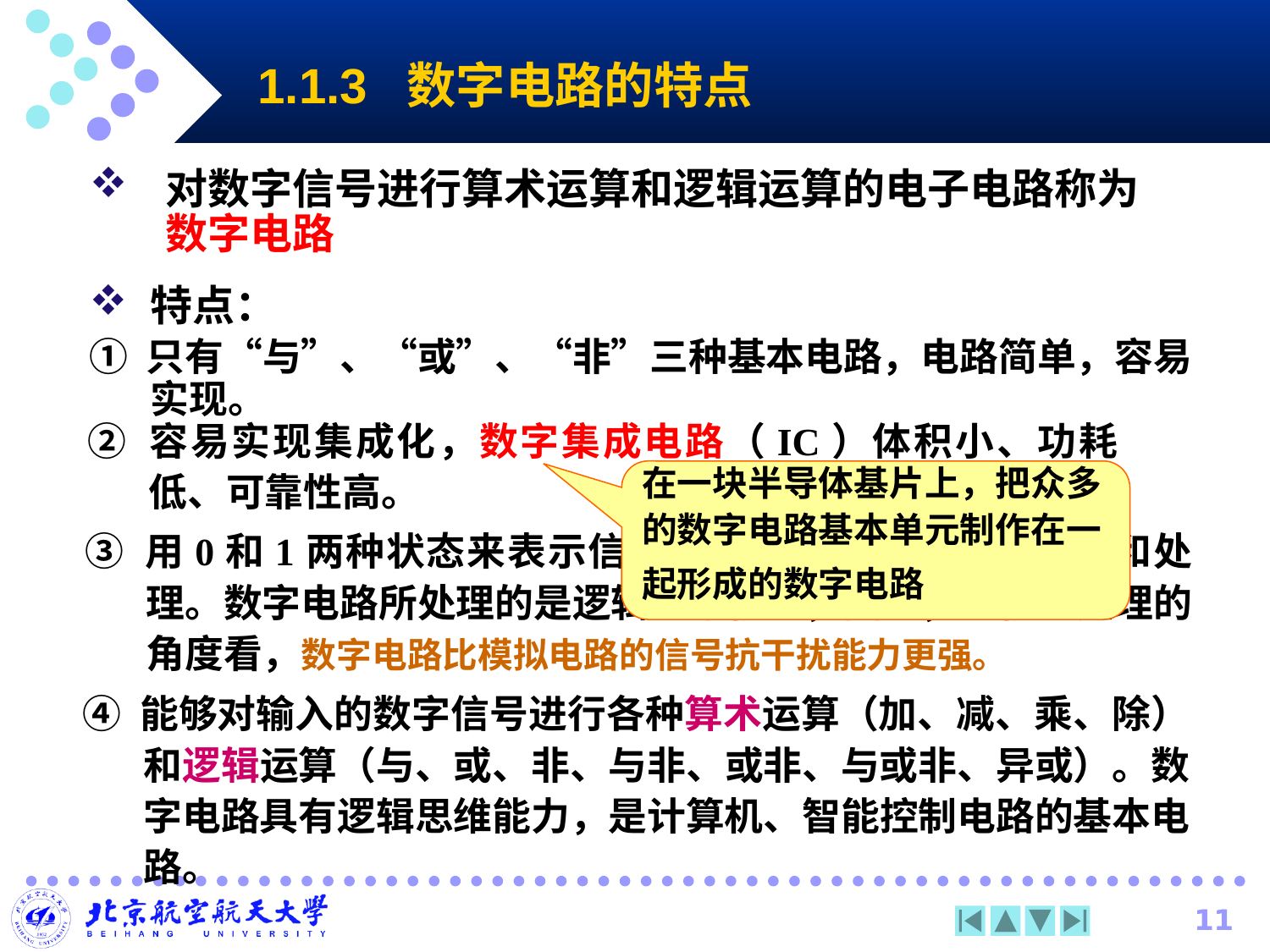

1.1.3  数字电路的特点
对数字信号进行算术运算和逻辑运算的电子电路称为数字电路
特点：
① 只有“与”、“或”、“非”三种基本电路，电路简单，容易实现。
② 容易实现集成化，数字集成电路（IC）体积小、功耗低、可靠性高。
在一块半导体基片上，把众多的数字电路基本单元制作在一起形成的数字电路
③ 用0和1两种状态来表示信息，便于信息的存储、传输和处理。数字电路所处理的是逻辑电平信号，因此，从信号处理的角度看，数字电路比模拟电路的信号抗干扰能力更强。

④ 能够对输入的数字信号进行各种算术运算（加、减、乘、除）和逻辑运算（与、或、非、与非、或非、与或非、异或）。数字电路具有逻辑思维能力，是计算机、智能控制电路的基本电路。
11
11